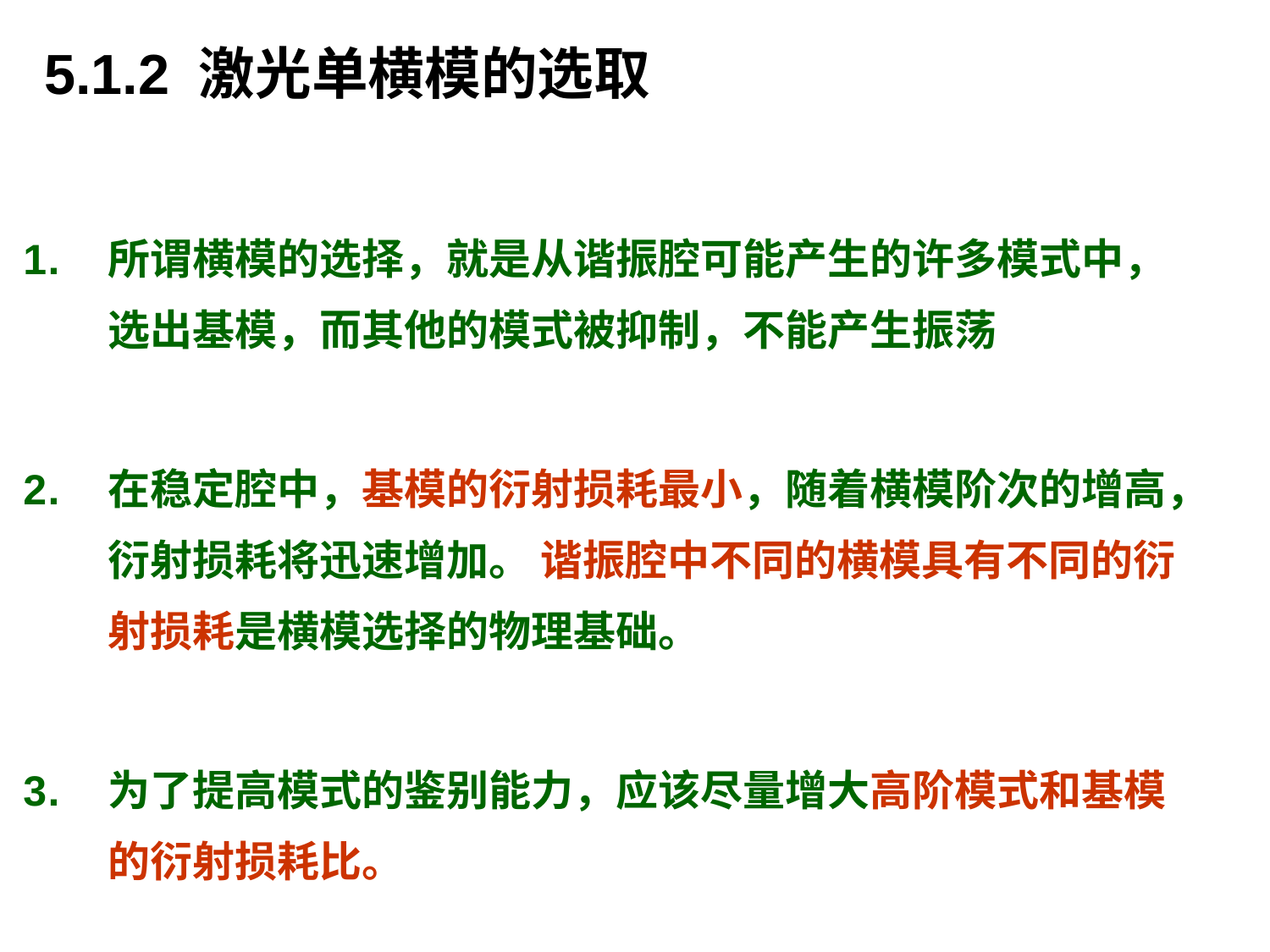

5.1.2 激光单横模的选取
所谓横模的选择，就是从谐振腔可能产生的许多模式中，选出基模，而其他的模式被抑制，不能产生振荡

在稳定腔中，基模的衍射损耗最小，随着横模阶次的增高，衍射损耗将迅速增加。 谐振腔中不同的横模具有不同的衍射损耗是横模选择的物理基础。

为了提高模式的鉴别能力，应该尽量增大高阶模式和基模的衍射损耗比。